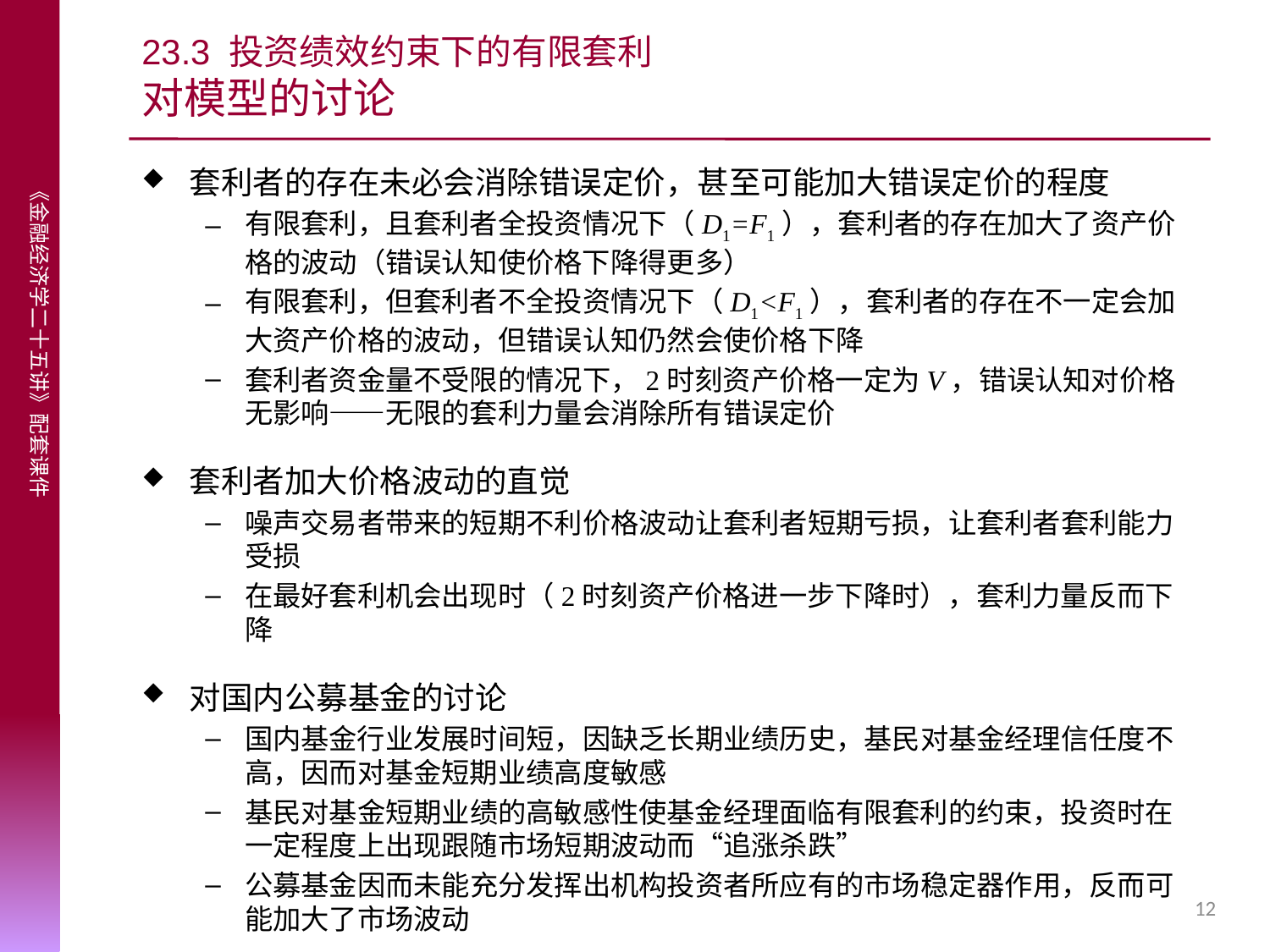

# 23.3 投资绩效约束下的有限套利 对模型的讨论
套利者的存在未必会消除错误定价，甚至可能加大错误定价的程度
有限套利，且套利者全投资情况下（D1=F1），套利者的存在加大了资产价格的波动（错误认知使价格下降得更多）
有限套利，但套利者不全投资情况下（D1<F1），套利者的存在不一定会加大资产价格的波动，但错误认知仍然会使价格下降
套利者资金量不受限的情况下，2时刻资产价格一定为V，错误认知对价格无影响——无限的套利力量会消除所有错误定价
套利者加大价格波动的直觉
噪声交易者带来的短期不利价格波动让套利者短期亏损，让套利者套利能力受损
在最好套利机会出现时（2时刻资产价格进一步下降时），套利力量反而下降
对国内公募基金的讨论
国内基金行业发展时间短，因缺乏长期业绩历史，基民对基金经理信任度不高，因而对基金短期业绩高度敏感
基民对基金短期业绩的高敏感性使基金经理面临有限套利的约束，投资时在一定程度上出现跟随市场短期波动而“追涨杀跌”
公募基金因而未能充分发挥出机构投资者所应有的市场稳定器作用，反而可能加大了市场波动
12